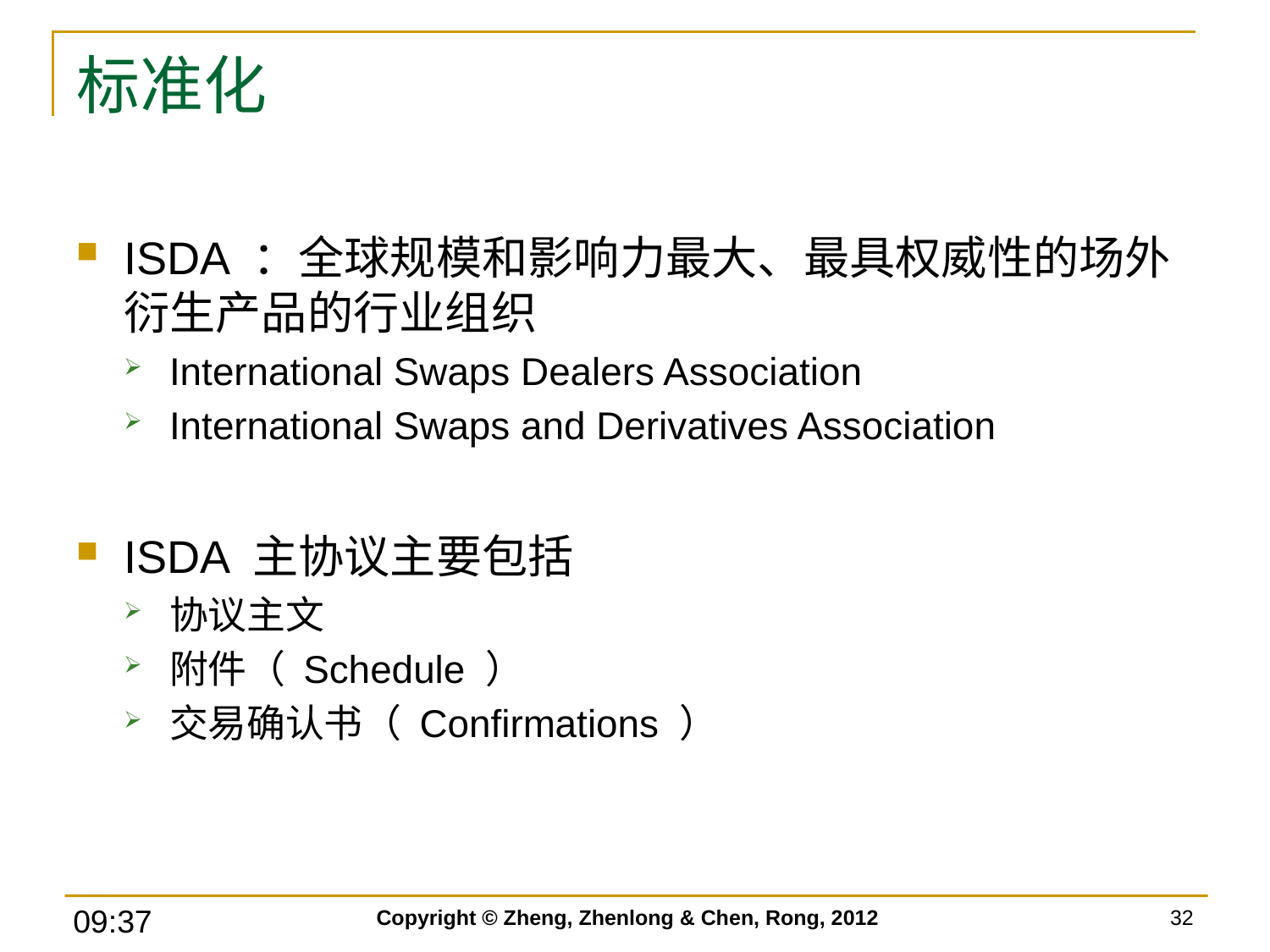

# 标准化
ISDA ：全球规模和影响力最大、最具权威性的场外衍生产品的行业组织
International Swaps Dealers Association
International Swaps and Derivatives Association

ISDA 主协议主要包括
协议主文
附件（ Schedule ）
交易确认书（ Confirmations ）
Copyright © Zheng, Zhenlong & Chen, Rong, 2012
32